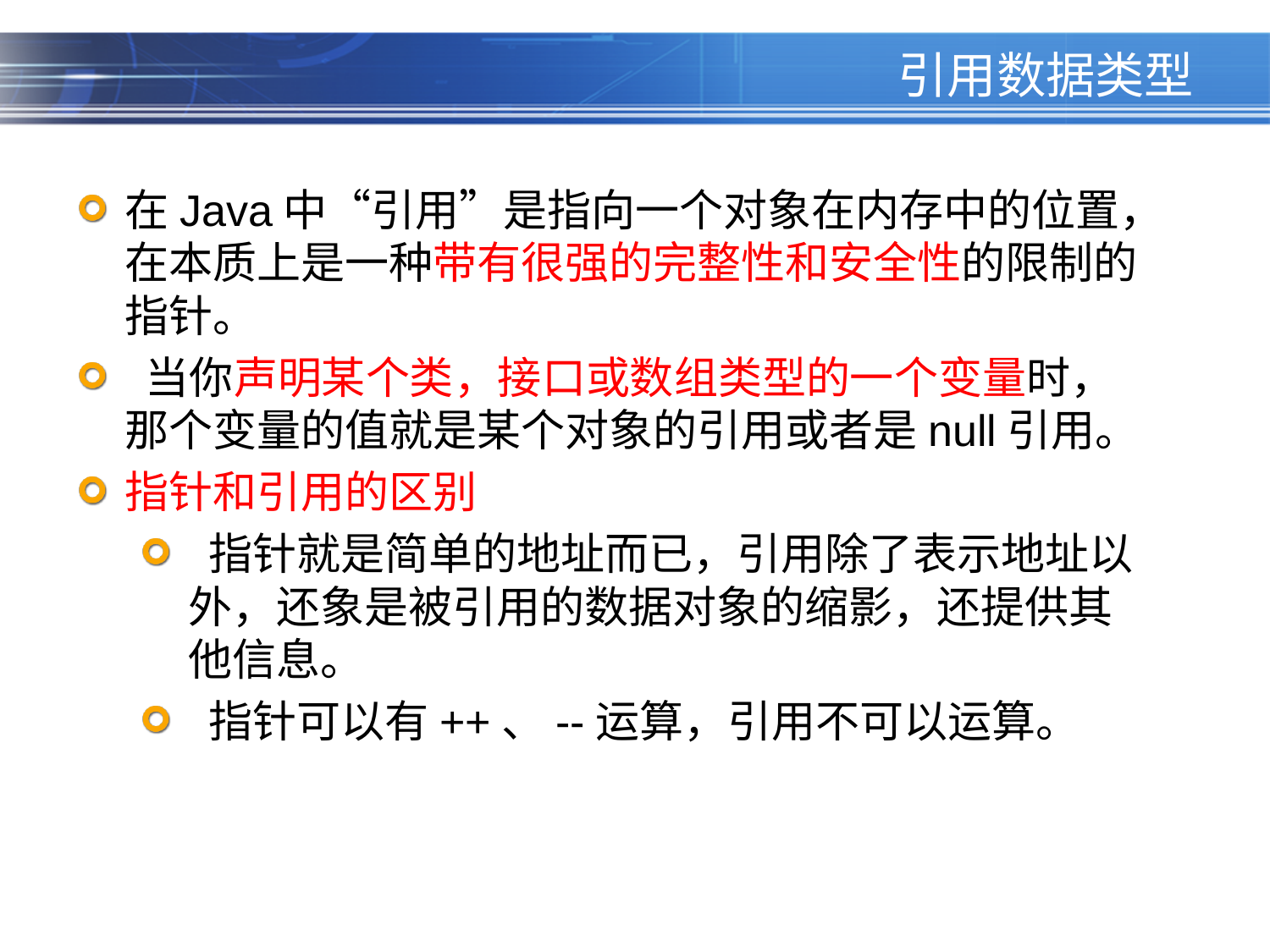

引用数据类型
在Java中“引用”是指向一个对象在内存中的位置，在本质上是一种带有很强的完整性和安全性的限制的指针。
 当你声明某个类，接口或数组类型的一个变量时，那个变量的值就是某个对象的引用或者是null引用。
指针和引用的区别
 指针就是简单的地址而已，引用除了表示地址以外，还象是被引用的数据对象的缩影，还提供其他信息。
 指针可以有++、--运算，引用不可以运算。